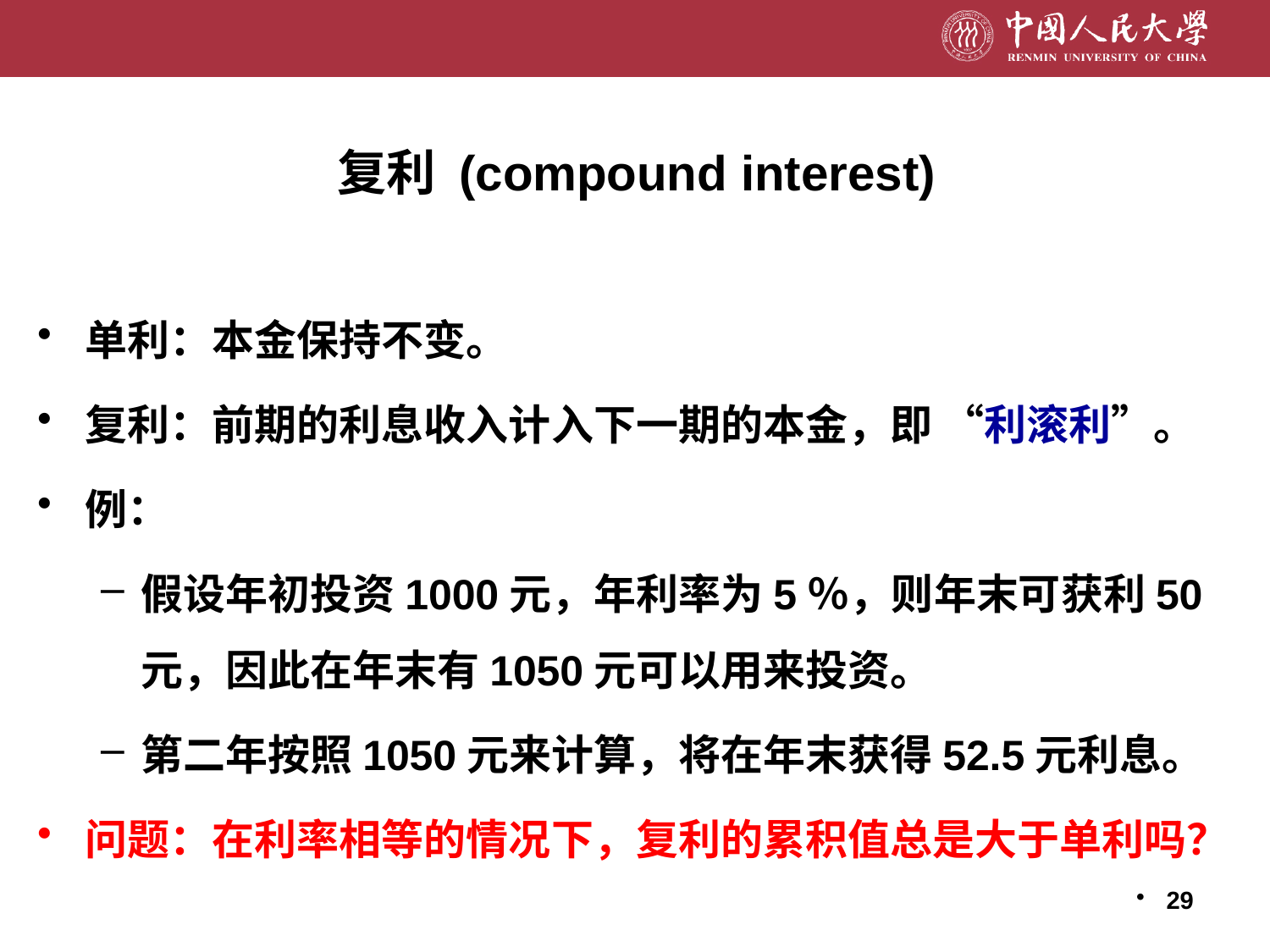

# 复利 (compound interest)
单利：本金保持不变。
复利：前期的利息收入计入下一期的本金，即 “利滚利”。
例：
假设年初投资1000元，年利率为5％，则年末可获利50元，因此在年末有1050元可以用来投资。
第二年按照1050元来计算，将在年末获得52.5元利息。
问题：在利率相等的情况下，复利的累积值总是大于单利吗？
29